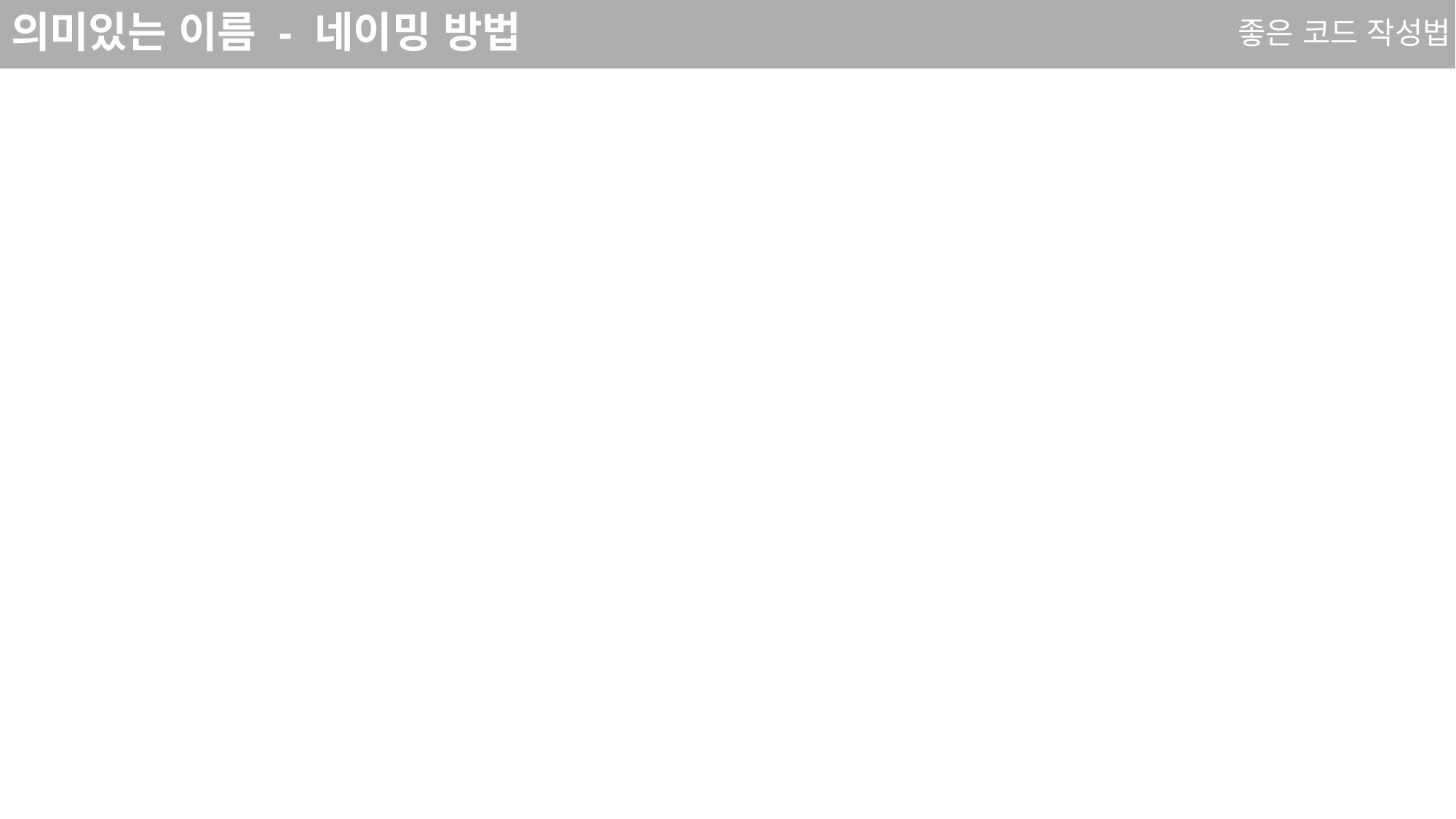

# 의미있는 이름 - 네이밍 방법
좋은 코드 작성법